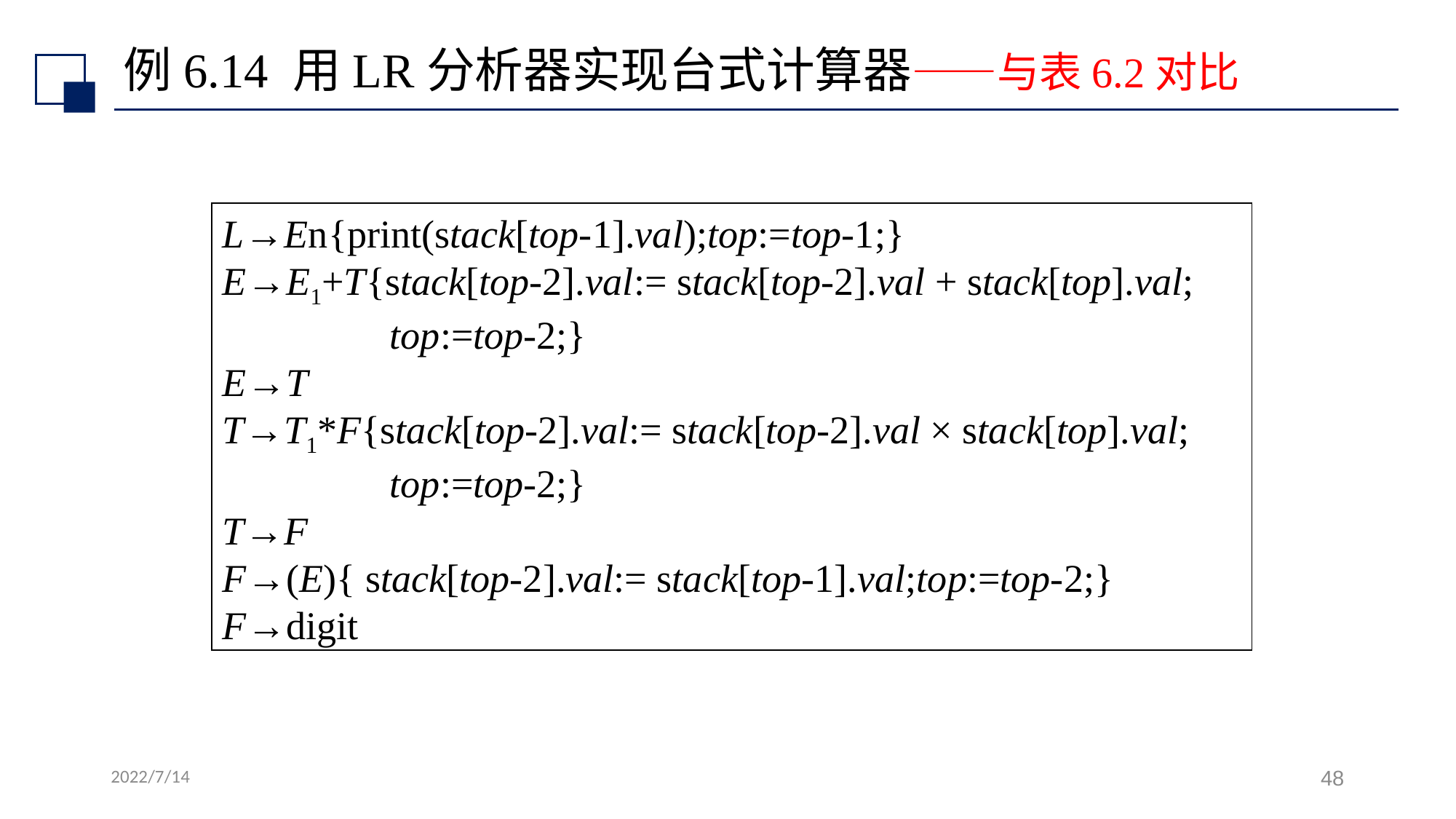

# 例6.14 用LR分析器实现台式计算器——与表6.2对比

L→En{print(stack[top-1].val);top:=top-1;}
E→E1+T{stack[top-2].val:= stack[top-2].val + stack[top].val;
                 top:=top-2;}
E→T
T→T1*F{stack[top-2].val:= stack[top-2].val × stack[top].val;
                 top:=top-2;}
T→F
F→(E){ stack[top-2].val:= stack[top-1].val;top:=top-2;}
F→digit
2022/7/14
48